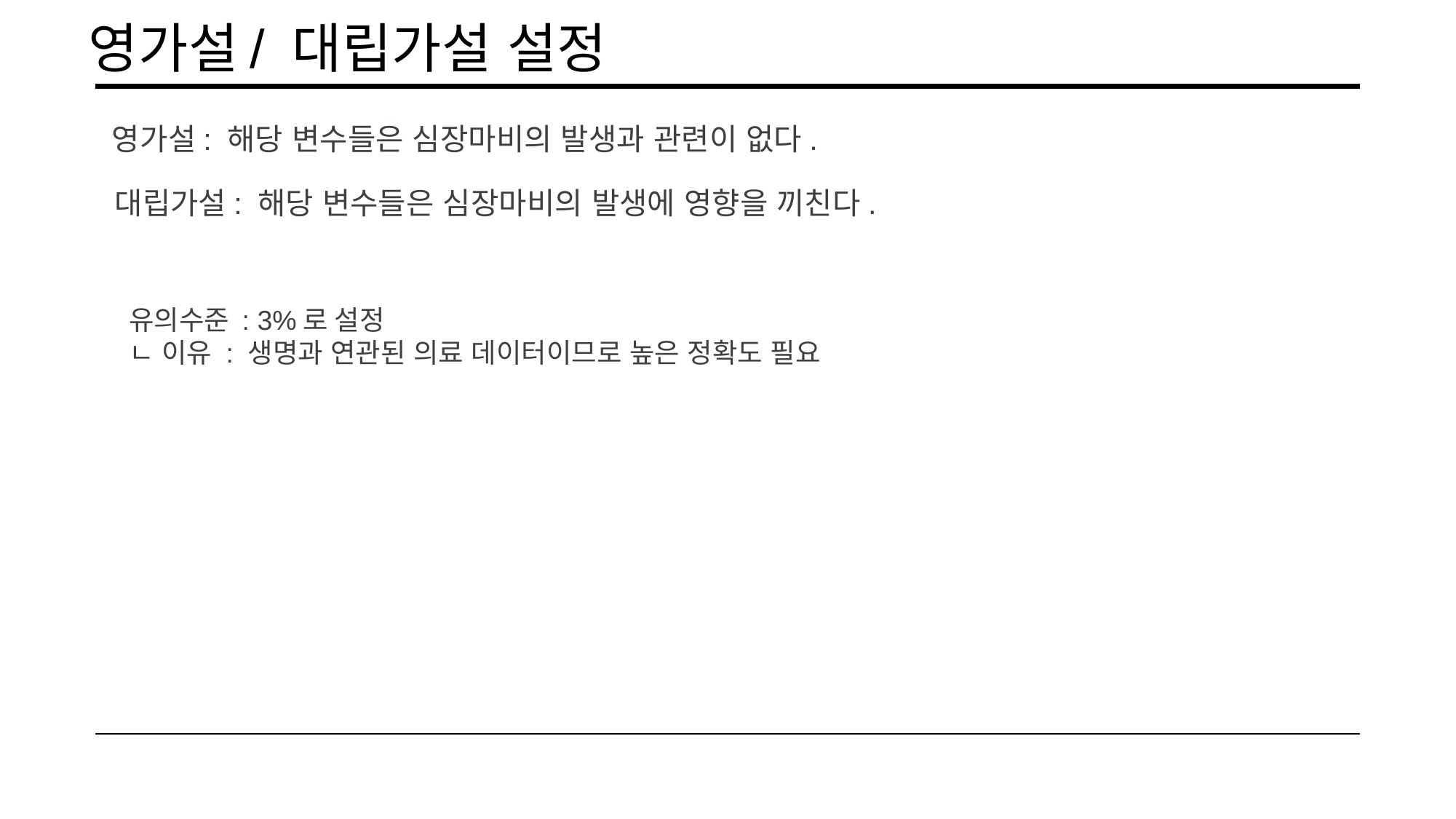

# 영가설/ 대립가설 설정
영가설: 해당 변수들은 심장마비의 발생과 관련이 없다.
대립가설: 해당 변수들은 심장마비의 발생에 영향을 끼친다.
유의수준 : 3%로 설정
ㄴ 이유 : 생명과 연관된 의료 데이터이므로 높은 정확도 필요